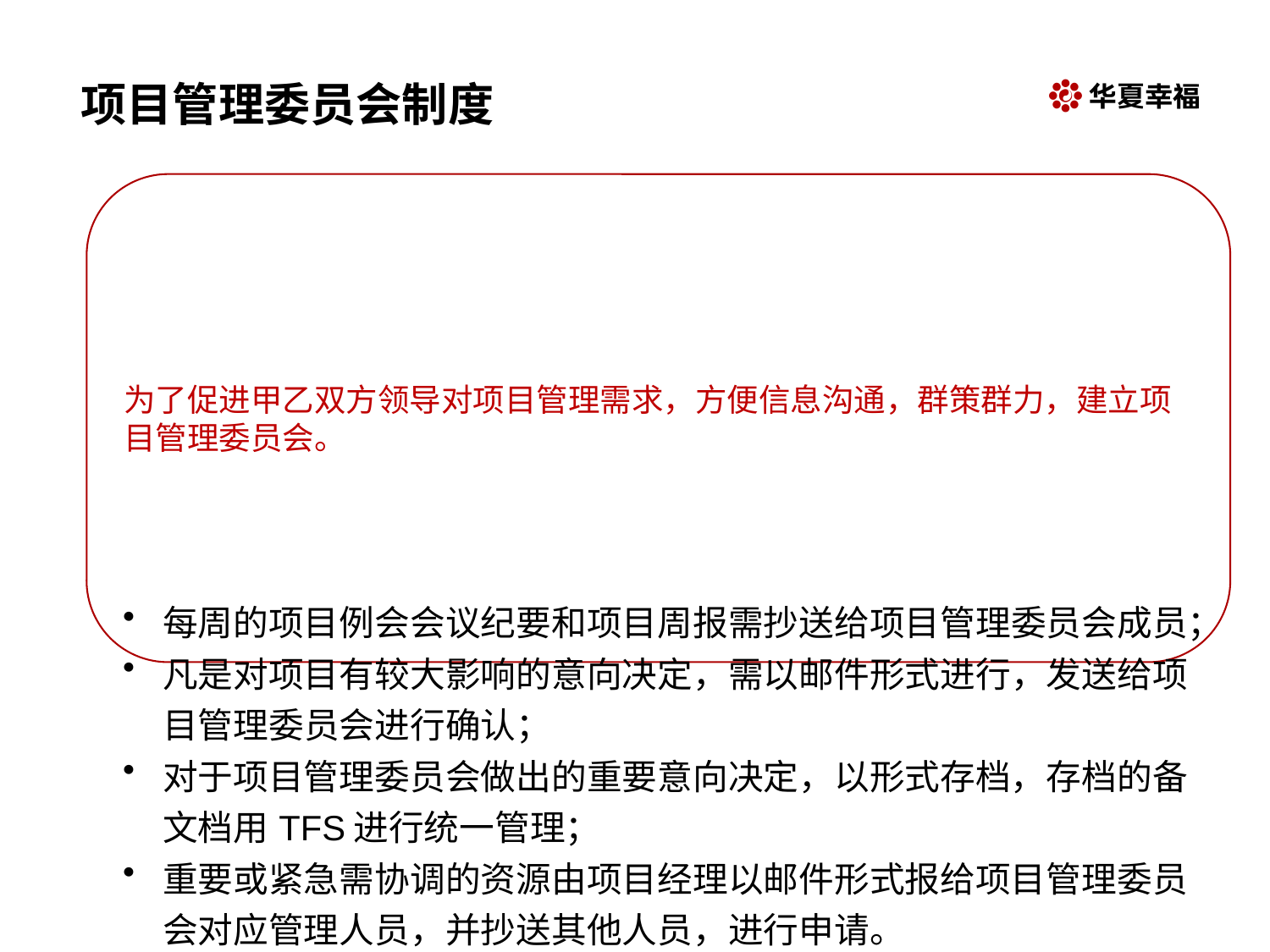

# 项目管理委员会制度
为了促进甲乙双方领导对项目管理需求，方便信息沟通，群策群力，建立项目管理委员会。
每周的项目例会会议纪要和项目周报需抄送给项目管理委员会成员；
凡是对项目有较大影响的意向决定，需以邮件形式进行，发送给项目管理委员会进行确认；
对于项目管理委员会做出的重要意向决定，以形式存档，存档的备文档用TFS进行统一管理；
重要或紧急需协调的资源由项目经理以邮件形式报给项目管理委员会对应管理人员，并抄送其他人员，进行申请。